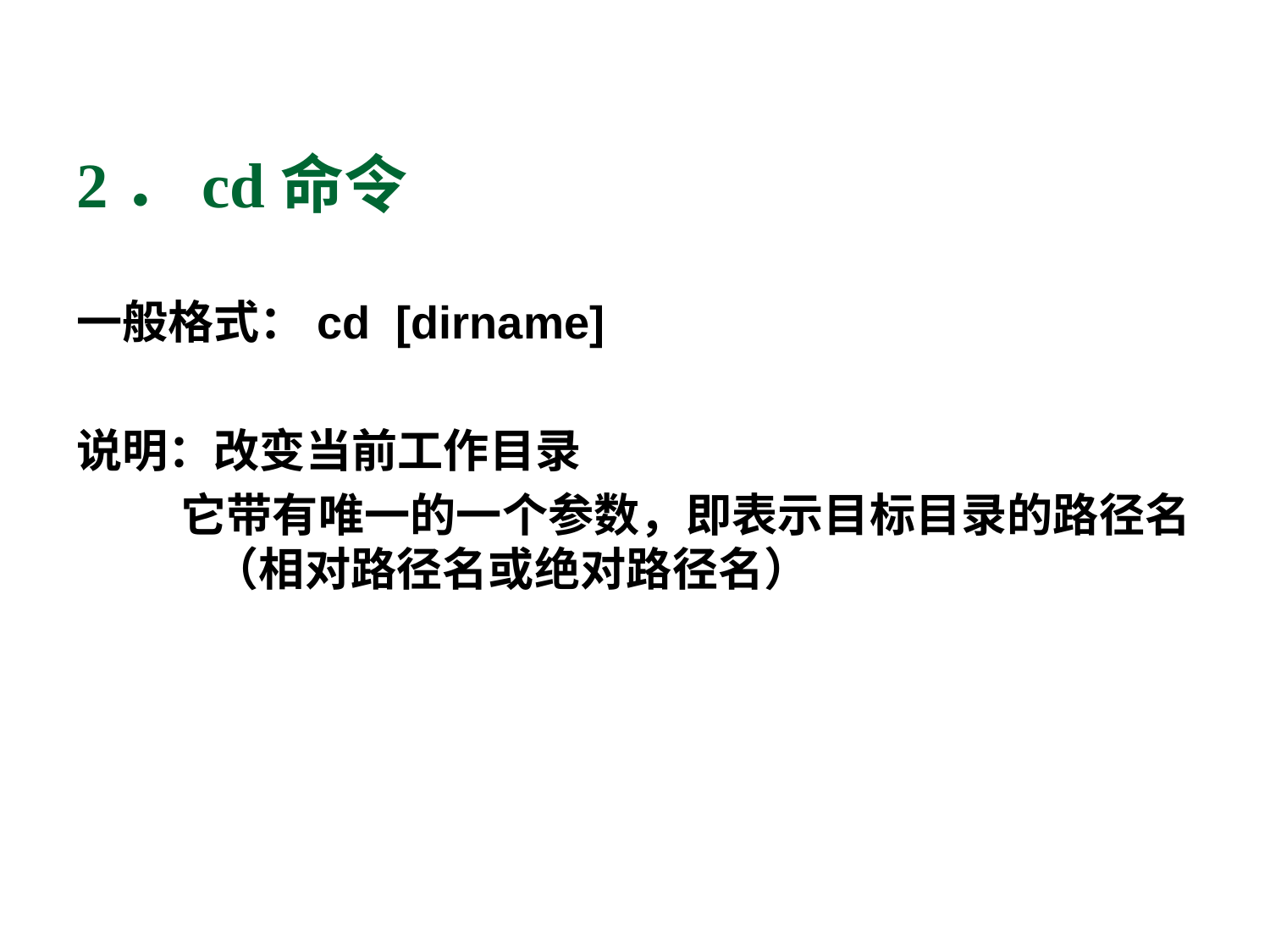

# 2.5.3  改变工作目录和显示目录内容的命令
2．cd命令

一般格式：cd  [dirname]

说明：改变当前工作目录
         它带有唯一的一个参数，即表示目标目录的路径名（相对路径名或绝对路径名）